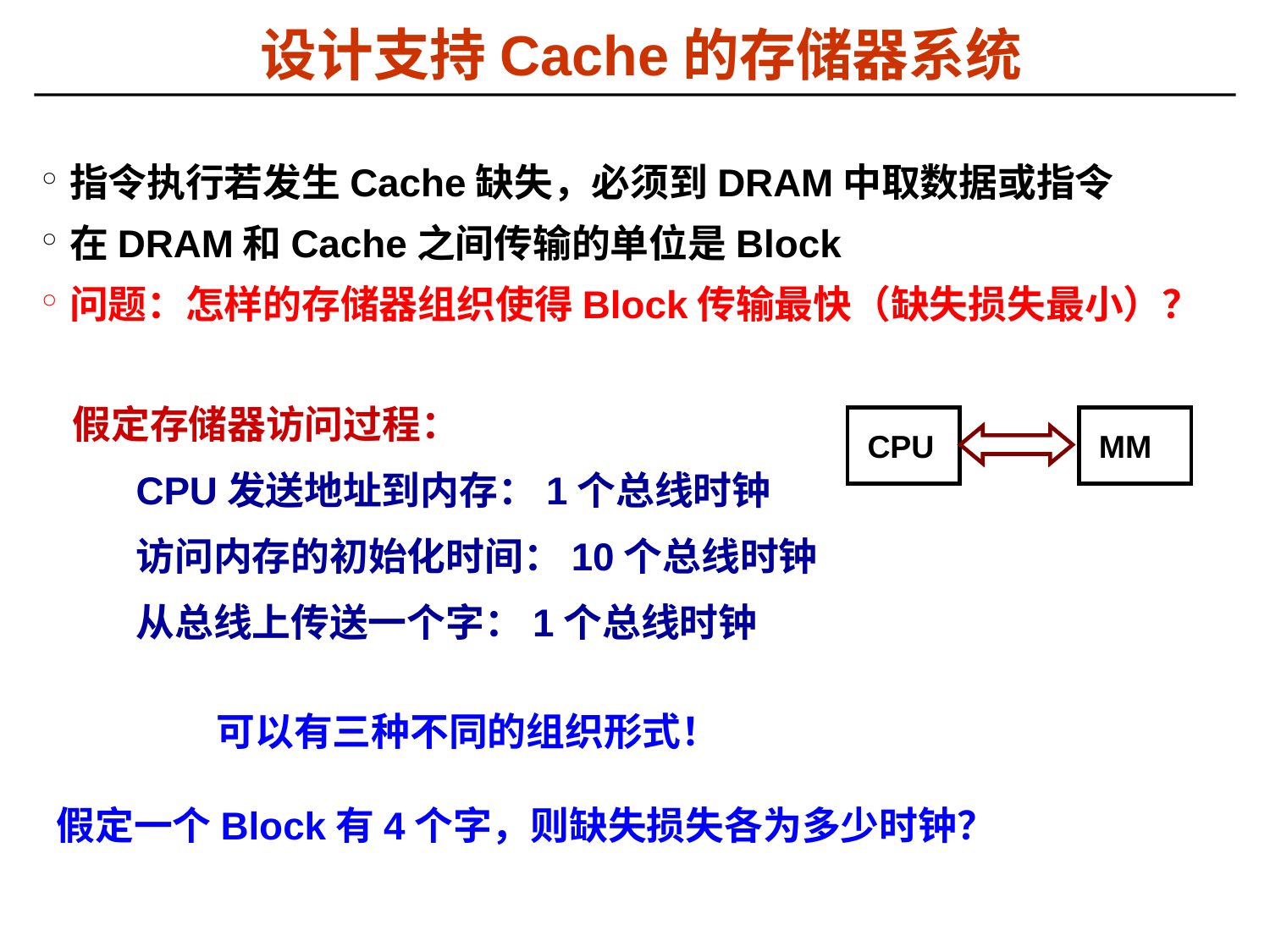

设计支持Cache的存储器系统
指令执行若发生Cache缺失，必须到DRAM中取数据或指令
在DRAM和Cache之间传输的单位是Block
问题：怎样的存储器组织使得Block传输最快（缺失损失最小）？
假定存储器访问过程：
CPU发送地址到内存：1个总线时钟
访问内存的初始化时间：10个总线时钟
从总线上传送一个字：1个总线时钟
CPU
MM

可以有三种不同的组织形式！
假定一个Block有4个字，则缺失损失各为多少时钟？